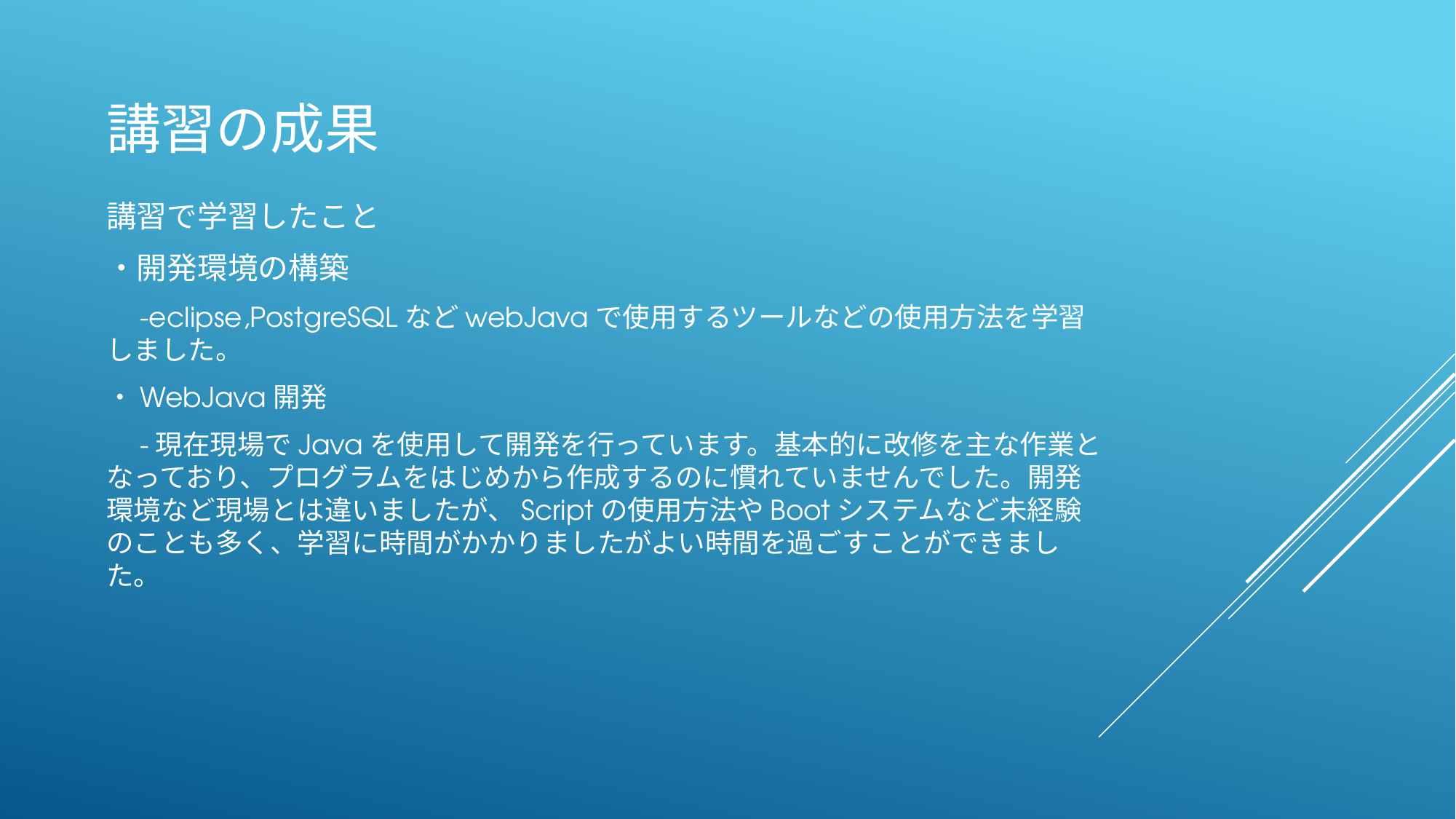

# 講習の成果
講習で学習したこと
・開発環境の構築
　-eclipse,PostgreSQLなどwebJavaで使用するツールなどの使用方法を学習しました。
・WebJava開発
　-現在現場でJavaを使用して開発を行っています。基本的に改修を主な作業となっており、プログラムをはじめから作成するのに慣れていませんでした。開発環境など現場とは違いましたが、Scriptの使用方法やBootシステムなど未経験のことも多く、学習に時間がかかりましたがよい時間を過ごすことができました。